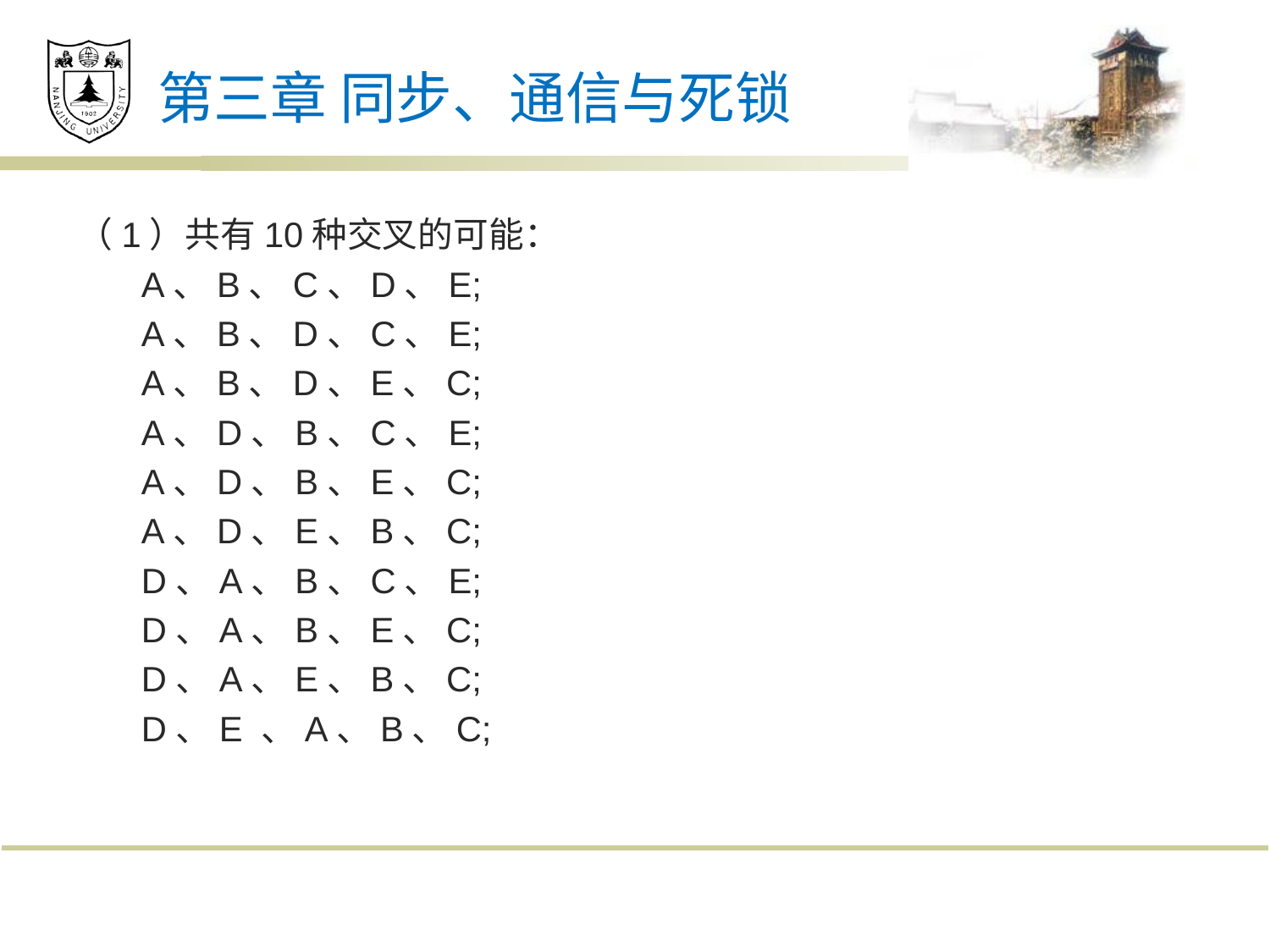

# 第三章 同步、通信与死锁
（1）共有10种交叉的可能：
 	A、B、C、D、E;
 	A、B、D、C、E;
	A、B、D、E、C;
 	A、D、B、C、E;
	A、D、B、E、C;
 	A、D、E、B、C;
 	D、A、B、C、E;
 	D、A、B、E、C;
 	D、A、E、B、C;
 	D、E 、A、B、C;